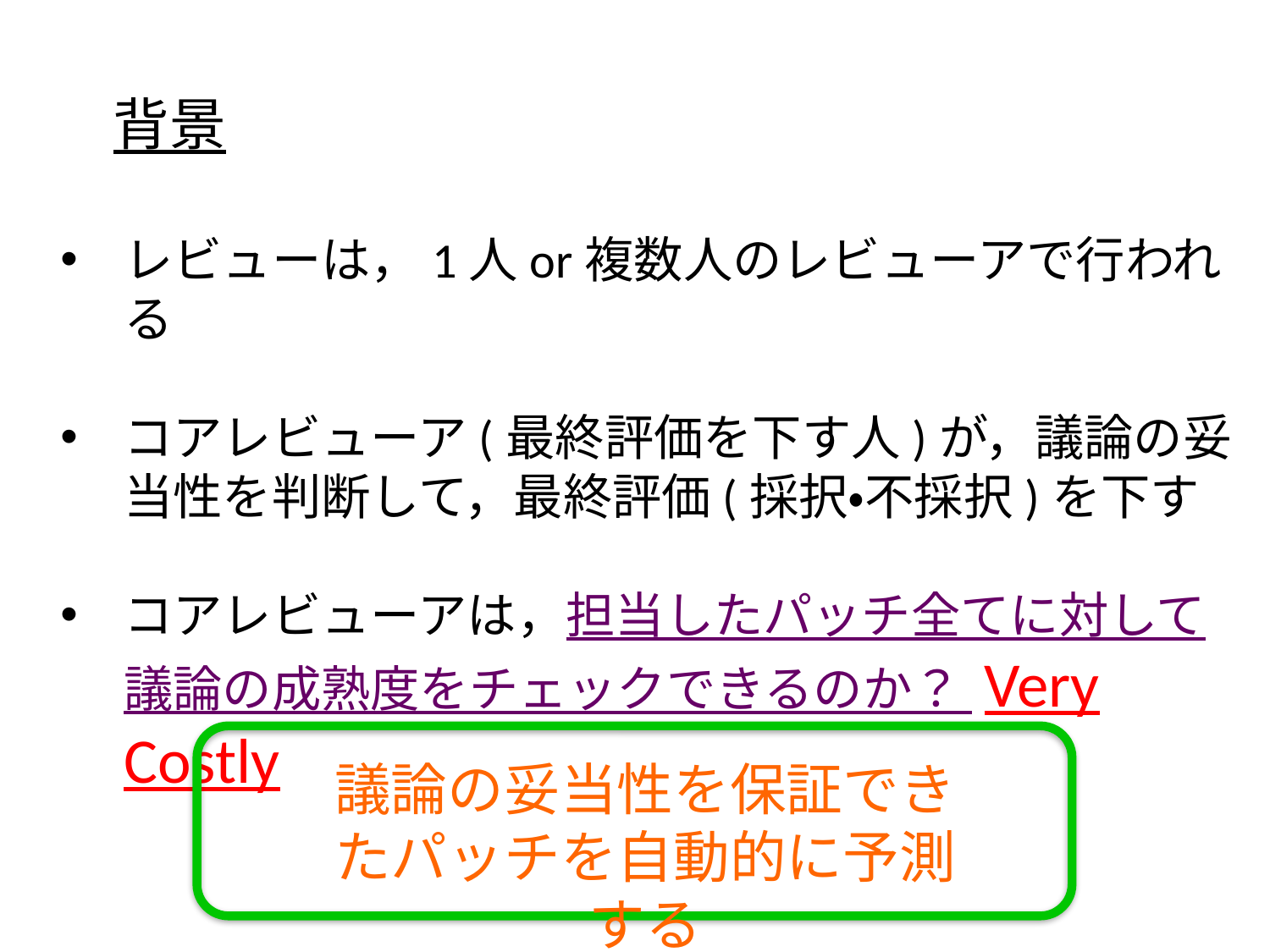

背景
レビューは，1人or複数人のレビューアで行われる

コアレビューア(最終評価を下す人)が，議論の妥当性を判断して，最終評価(採択・不採択)を下す

コアレビューアは，担当したパッチ全てに対して議論の成熟度をチェックできるのか？ Very Costly

議論の妥当性を保証できたパッチを自動的に予測する